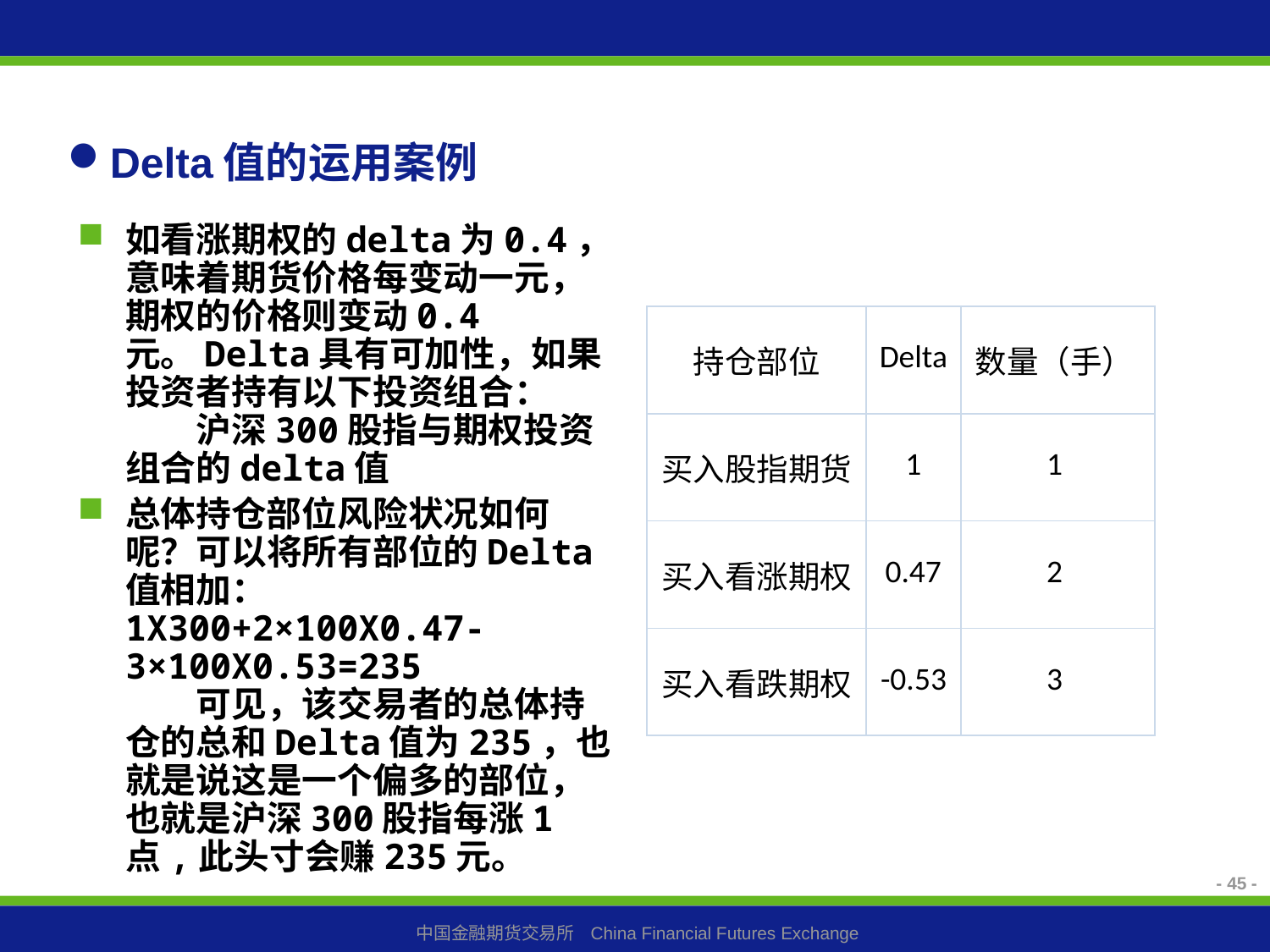

# Delta值的运用案例
如看涨期权的delta为0.4，意味着期货价格每变动一元，期权的价格则变动0.4元。Delta具有可加性，如果投资者持有以下投资组合：
　　沪深300股指与期权投资组合的delta值
总体持仓部位风险状况如何呢？可以将所有部位的Delta值相加：1X300+2×100X0.47-3×100X0.53=235
　　可见，该交易者的总体持仓的总和Delta值为235，也就是说这是一个偏多的部位，也就是沪深300股指每涨1点,此头寸会赚235元。
| 持仓部位 | Delta | 数量（手） |
| --- | --- | --- |
| 买入股指期货 | 1 | 1 |
| 买入看涨期权 | 0.47 | 2 |
| 买入看跌期权 | -0.53 | 3 |
- 45 -